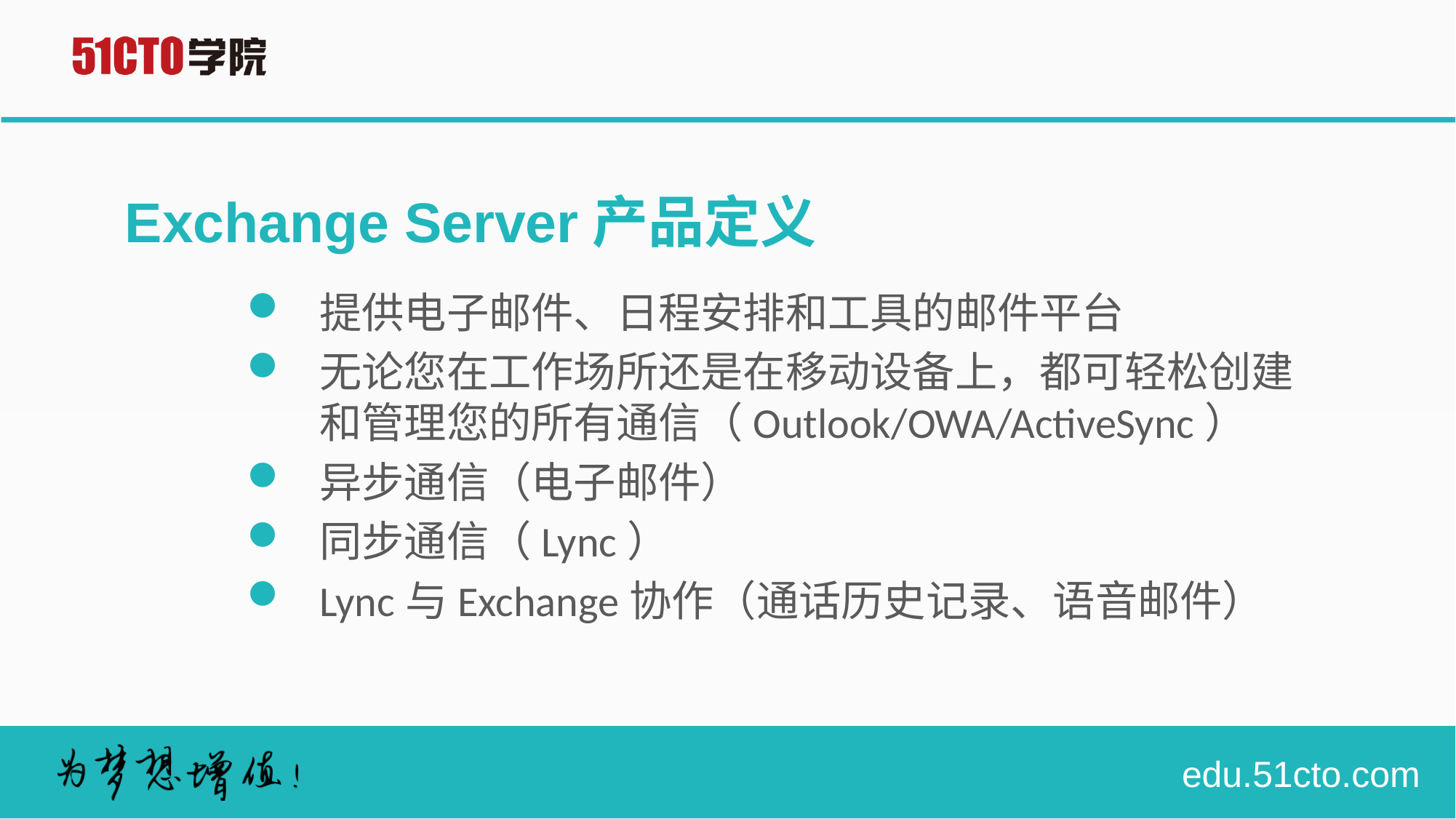

# Exchange Server产品定义
提供电子邮件、日程安排和工具的邮件平台
无论您在工作场所还是在移动设备上，都可轻松创建和管理您的所有通信（Outlook/OWA/ActiveSync）
异步通信（电子邮件）
同步通信（Lync）
Lync与Exchange协作（通话历史记录、语音邮件）